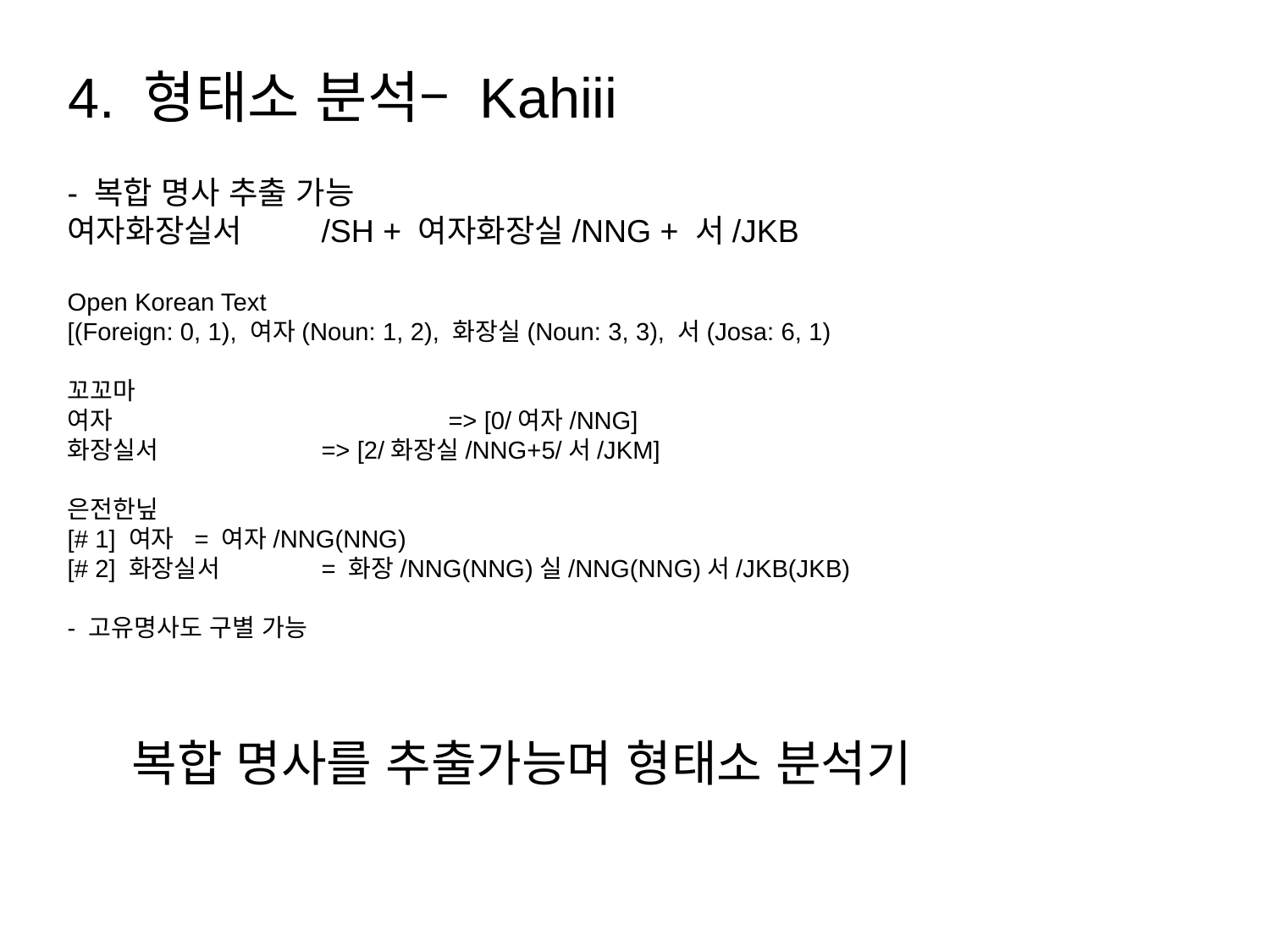

# 4. 형태소 분석– Kahiii
- 복합 명사 추출 가능
여자화장실서	﻿/SH + 여자화장실/NNG + 서/JKB

Open Korean Text
[﻿(Foreign: 0, 1), 여자(Noun: 1, 2), 화장실(Noun: 3, 3), 서(Josa: 6, 1)

꼬꼬마
여자			=> [0/여자/NNG]
화장실서		=> [2/화장실/NNG+5/서/JKM]

은전한닢
[# 1] 여자	= 여자/NNG(NNG)
[# 2] 화장실서	= 화장/NNG(NNG)실/NNG(NNG)서/JKB(JKB)

- 고유명사도 구별 가능
복합 명사를 추출가능며 형태소 분석기